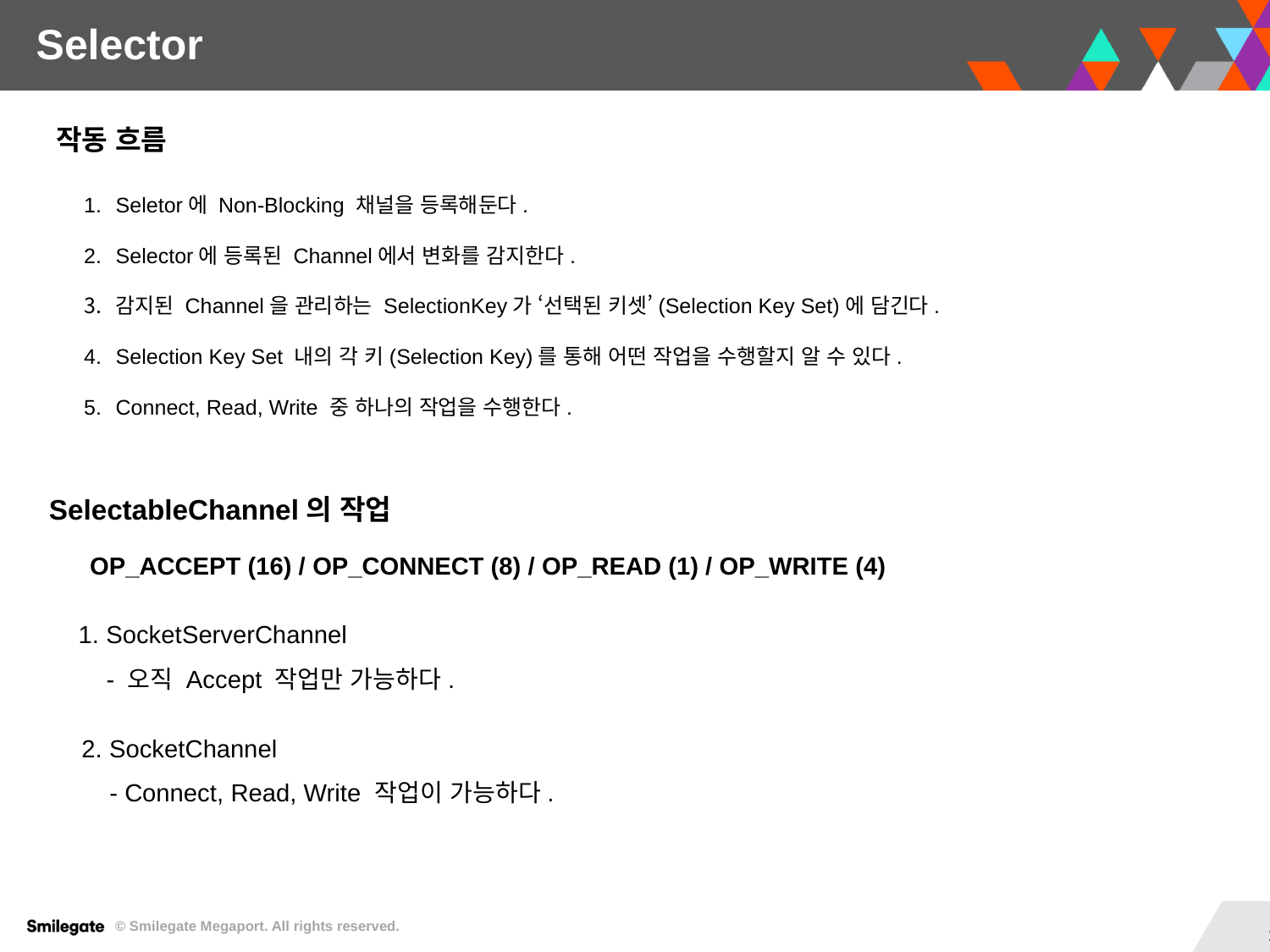

Selector
작동 흐름
Seletor에 Non-Blocking 채널을 등록해둔다.
Selector에 등록된 Channel에서 변화를 감지한다.
감지된 Channel을 관리하는 SelectionKey가 ‘선택된 키셋’(Selection Key Set)에 담긴다.
Selection Key Set 내의 각 키(Selection Key)를 통해 어떤 작업을 수행할지 알 수 있다.
Connect, Read, Write 중 하나의 작업을 수행한다.
SelectableChannel의 작업
OP_ACCEPT (16) / OP_CONNECT (8) / OP_READ (1) / OP_WRITE (4)
1. SocketServerChannel
    - 오직 Accept 작업만 가능하다.
2. SocketChannel
    - Connect, Read, Write 작업이 가능하다.